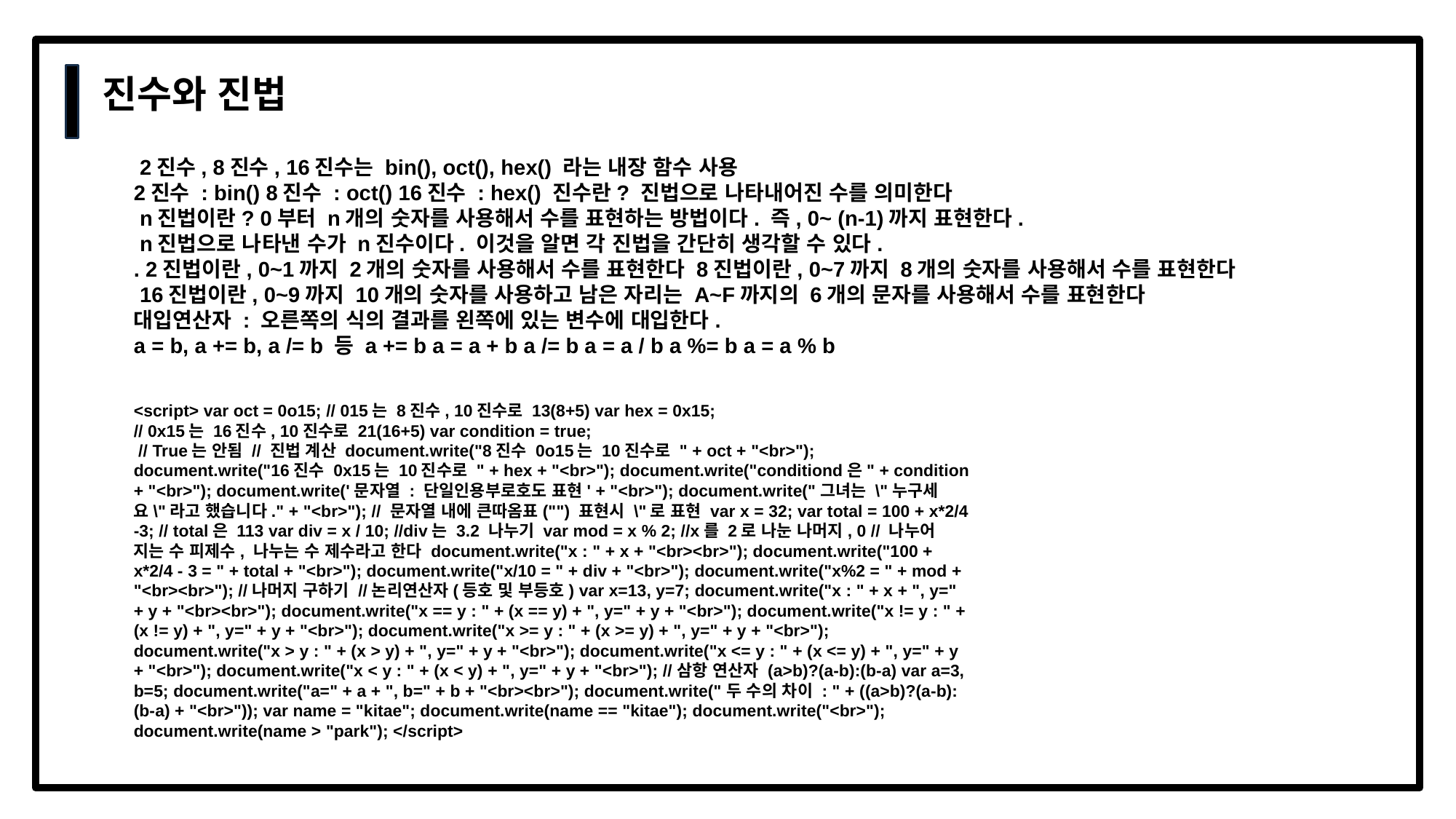

진수와 진법
 2진수, 8진수, 16진수는 bin(), oct(), hex() 라는 내장 함수 사용
2진수 : bin() 8진수 : oct() 16진수 : hex() 진수란? 진법으로 나타내어진 수를 의미한다
 n진법이란? 0부터 n개의 숫자를 사용해서 수를 표현하는 방법이다. 즉, 0~ (n-1)까지 표현한다.
 n진법으로 나타낸 수가 n진수이다. 이것을 알면 각 진법을 간단히 생각할 수 있다.
. 2진법이란, 0~1까지 2개의 숫자를 사용해서 수를 표현한다 8진법이란, 0~7까지 8개의 숫자를 사용해서 수를 표현한다
 16진법이란, 0~9까지 10개의 숫자를 사용하고 남은 자리는 A~F까지의 6개의 문자를 사용해서 수를 표현한다
대입연산자 : 오른쪽의 식의 결과를 왼쪽에 있는 변수에 대입한다.
a = b, a += b, a /= b 등 a += b a = a + b a /= b a = a / b a %= b a = a % b
<script> var oct = 0o15; // 015는 8진수, 10진수로 13(8+5) var hex = 0x15;
// 0x15는 16진수, 10진수로 21(16+5) var condition = true;
 // True는 안됨 // 진법 계산 document.write("8진수 0o15는 10진수로 " + oct + "<br>"); document.write("16진수 0x15는 10진수로 " + hex + "<br>"); document.write("conditiond은" + condition + "<br>"); document.write('문자열 : 단일인용부로호도 표현' + "<br>"); document.write("그녀는 \"누구세요\"라고 했습니다." + "<br>"); // 문자열 내에 큰따옴표("") 표현시 \"로 표현 var x = 32; var total = 100 + x*2/4 -3; // total은 113 var div = x / 10; //div는 3.2 나누기 var mod = x % 2; //x를 2로 나눈 나머지, 0 // 나누어 지는 수 피제수, 나누는 수 제수라고 한다 document.write("x : " + x + "<br><br>"); document.write("100 + x*2/4 - 3 = " + total + "<br>"); document.write("x/10 = " + div + "<br>"); document.write("x%2 = " + mod + "<br><br>"); //나머지 구하기 //논리연산자(등호 및 부등호) var x=13, y=7; document.write("x : " + x + ", y=" + y + "<br><br>"); document.write("x == y : " + (x == y) + ", y=" + y + "<br>"); document.write("x != y : " + (x != y) + ", y=" + y + "<br>"); document.write("x >= y : " + (x >= y) + ", y=" + y + "<br>"); document.write("x > y : " + (x > y) + ", y=" + y + "<br>"); document.write("x <= y : " + (x <= y) + ", y=" + y + "<br>"); document.write("x < y : " + (x < y) + ", y=" + y + "<br>"); //삼항 연산자 (a>b)?(a-b):(b-a) var a=3, b=5; document.write("a=" + a + ", b=" + b + "<br><br>"); document.write("두 수의 차이 : " + ((a>b)?(a-b):(b-a) + "<br>")); var name = "kitae"; document.write(name == "kitae"); document.write("<br>"); document.write(name > "park"); </script>